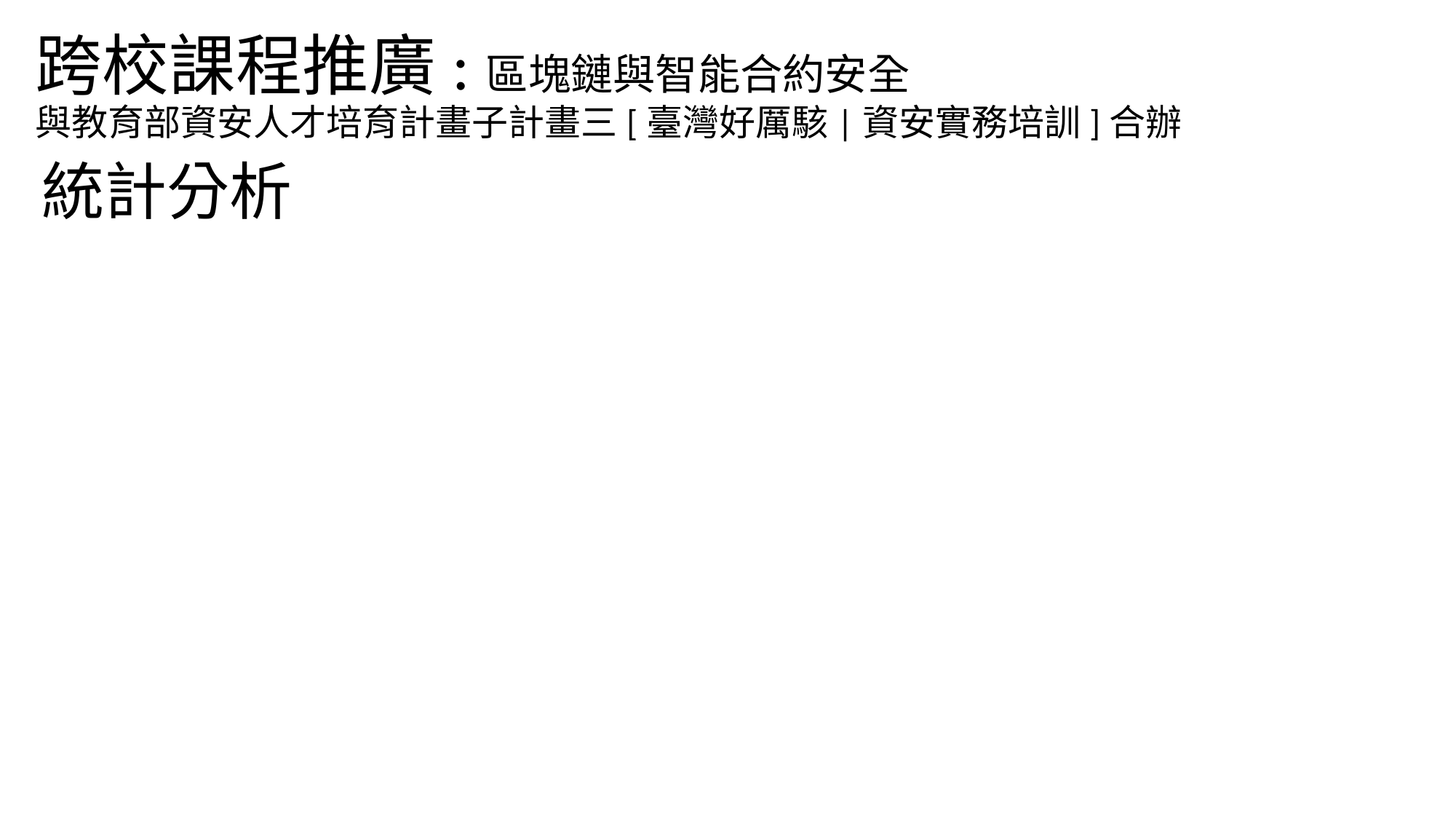

跨校課程推廣:區塊鏈與智能合約安全
與教育部資安人才培育計畫子計畫三[臺灣好厲駭|資安實務培訓]合辦
# 統計分析